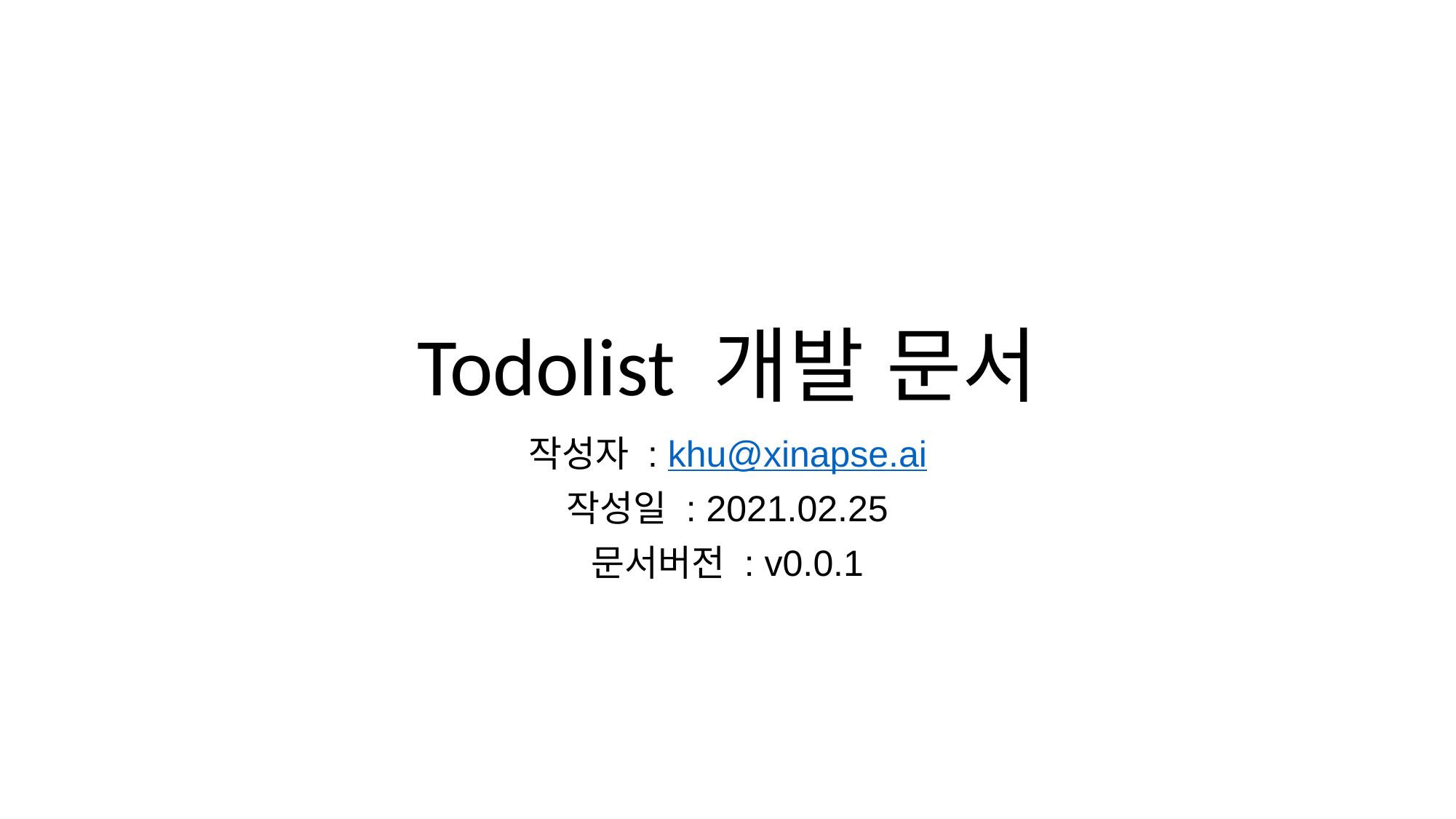

# Todolist 개발 문서
작성자 : khu@xinapse.ai
작성일 : 2021.02.25
문서버전 : v0.0.1